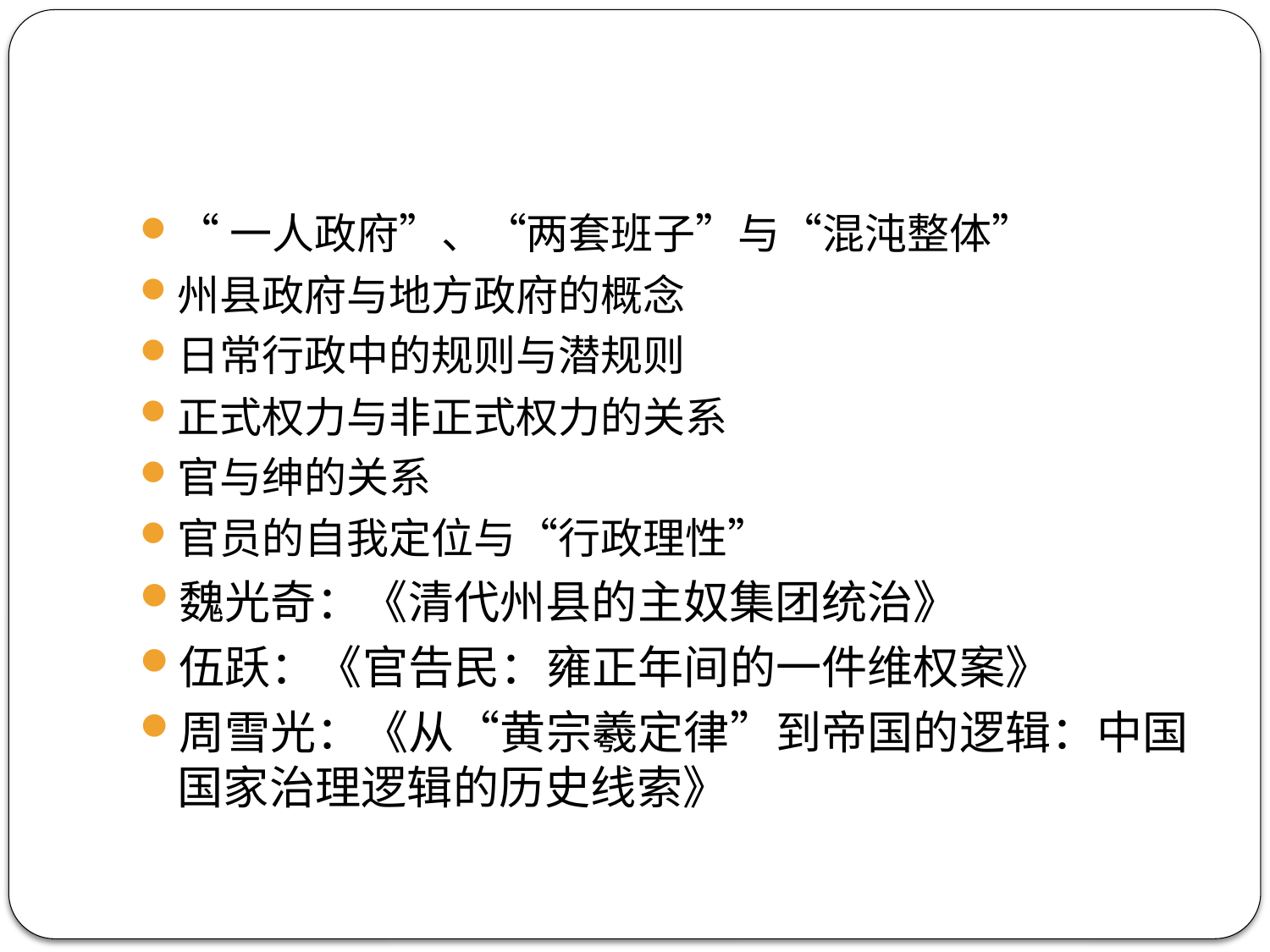

#
“一人政府”、“两套班子”与“混沌整体”
州县政府与地方政府的概念
日常行政中的规则与潜规则
正式权力与非正式权力的关系
官与绅的关系
官员的自我定位与“行政理性”
魏光奇：《清代州县的主奴集团统治》
伍跃：《官告民：雍正年间的一件维权案》
周雪光：《从“黄宗羲定律”到帝国的逻辑：中国国家治理逻辑的历史线索》